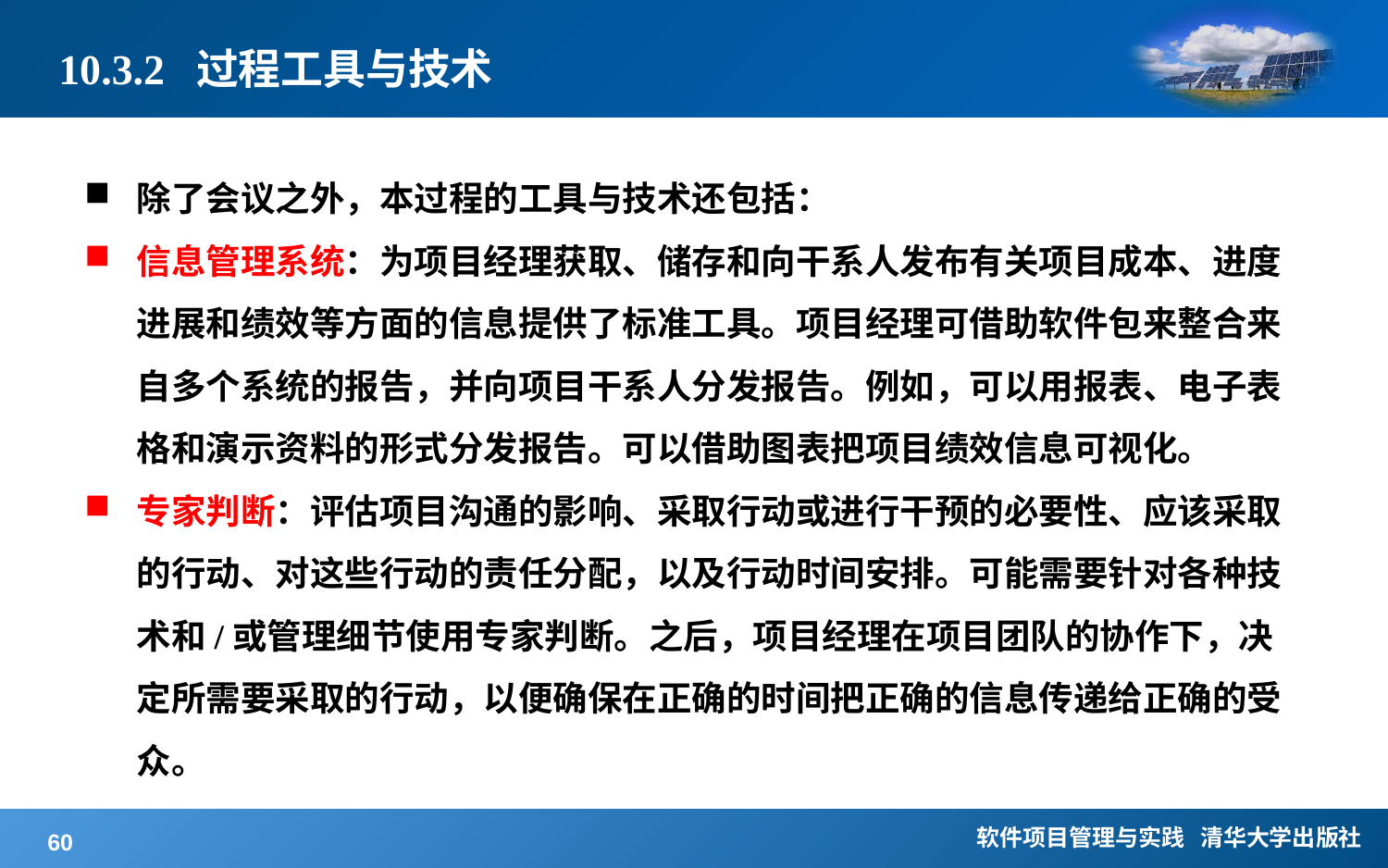

# 10.3.2  过程工具与技术
除了会议之外，本过程的工具与技术还包括：
信息管理系统：为项目经理获取、储存和向干系人发布有关项目成本、进度进展和绩效等方面的信息提供了标准工具。项目经理可借助软件包来整合来自多个系统的报告，并向项目干系人分发报告。例如，可以用报表、电子表格和演示资料的形式分发报告。可以借助图表把项目绩效信息可视化。
专家判断：评估项目沟通的影响、采取行动或进行干预的必要性、应该采取的行动、对这些行动的责任分配，以及行动时间安排。可能需要针对各种技术和/或管理细节使用专家判断。之后，项目经理在项目团队的协作下，决定所需要采取的行动，以便确保在正确的时间把正确的信息传递给正确的受众。